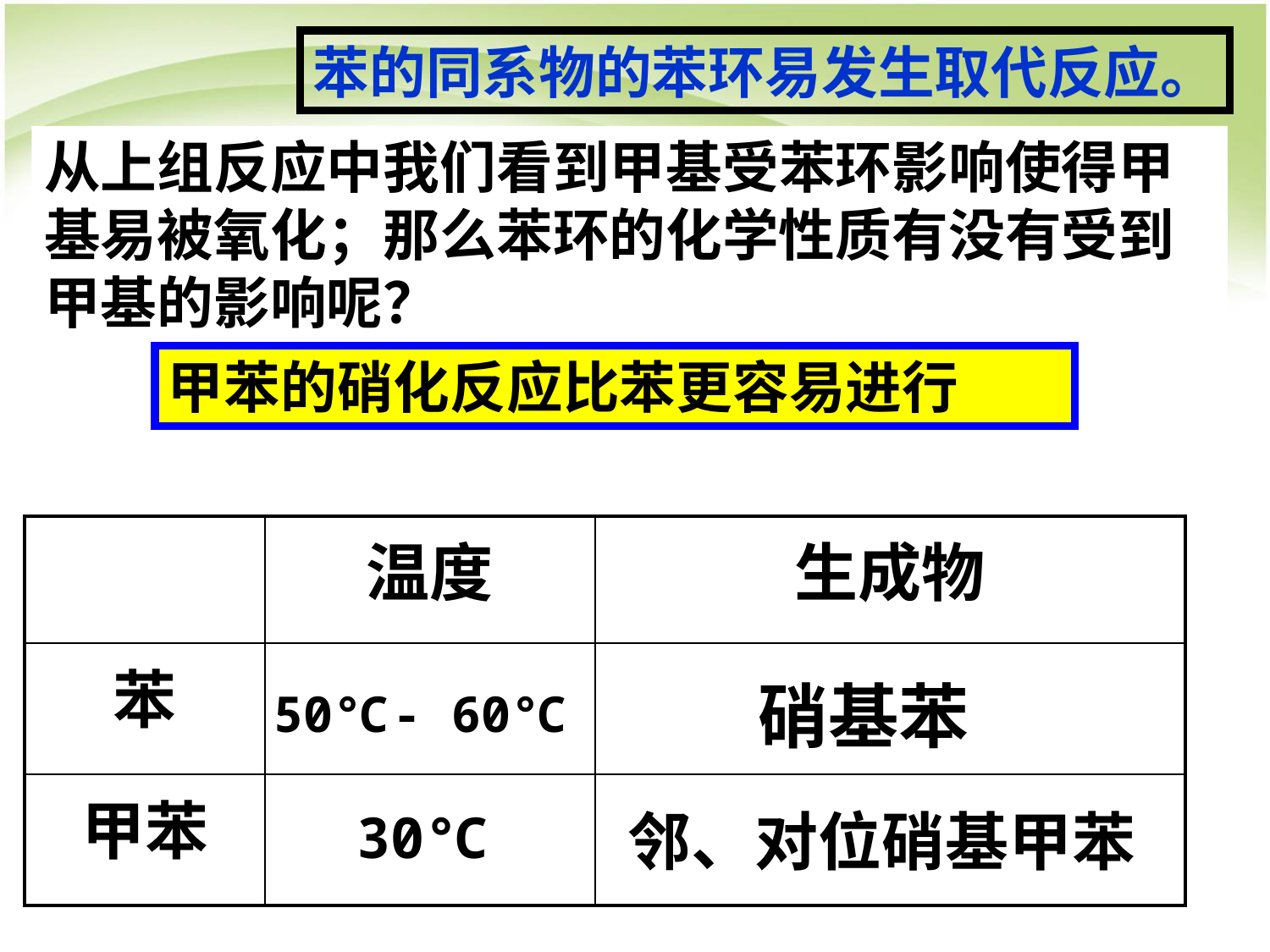

苯的同系物的苯环易发生取代反应。
从上组反应中我们看到甲基受苯环影响使得甲基易被氧化；那么苯环的化学性质有没有受到甲基的影响呢？
甲苯的硝化反应比苯更容易进行
|  | 温度 | 生成物 |
| --- | --- | --- |
| 苯 |  |  |
| 甲苯 |  |  |
硝基苯
50℃- 60℃
30℃
邻、对位硝基甲苯